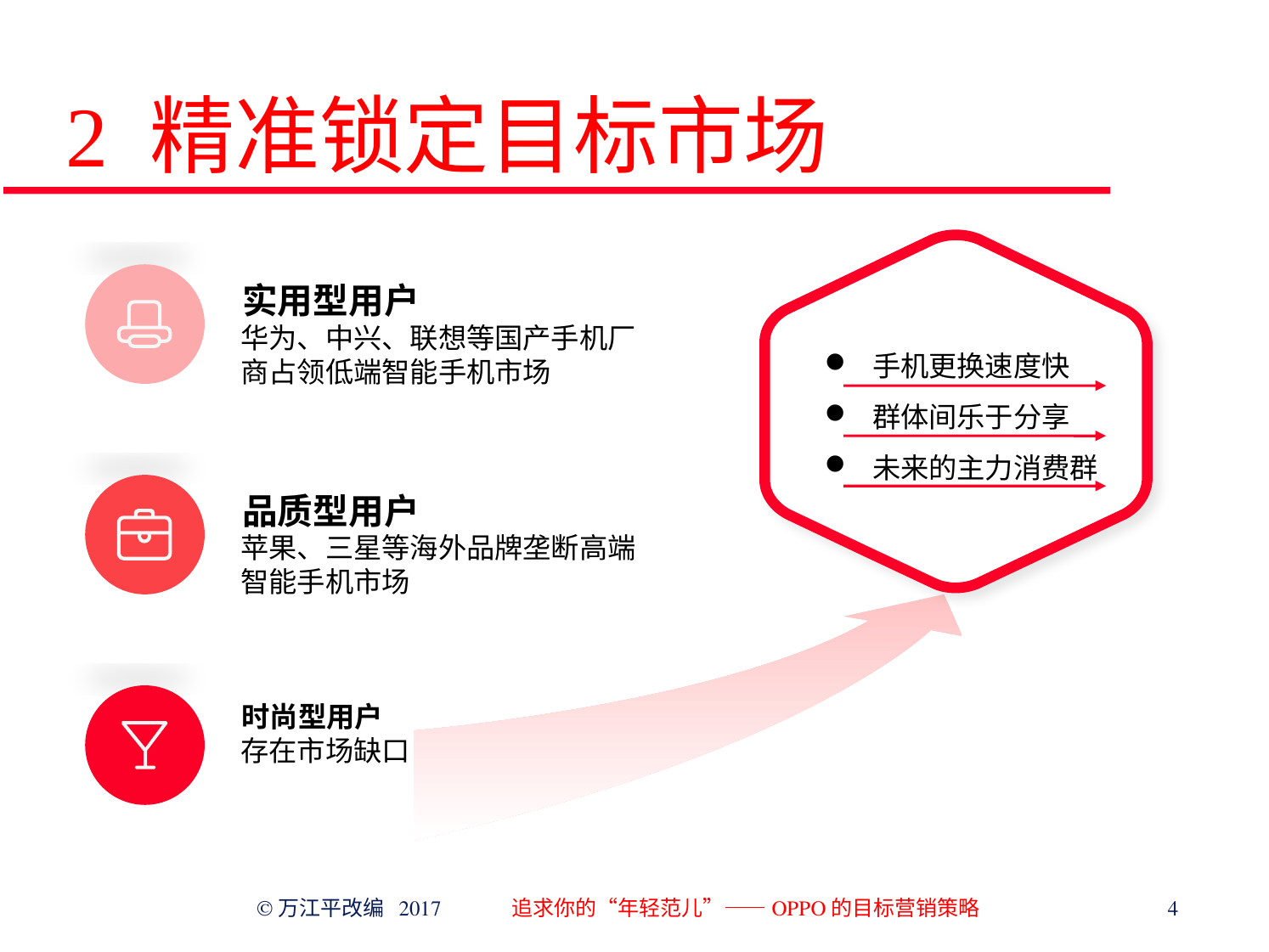

# 2 精准锁定目标市场

手机更换速度快
群体间乐于分享
未来的主力消费群

实用型用户

华为、中兴、联想等国产手机厂商占领低端智能手机市场

品质型用户

苹果、三星等海外品牌垄断高端智能手机市场

时尚型用户

存在市场缺口